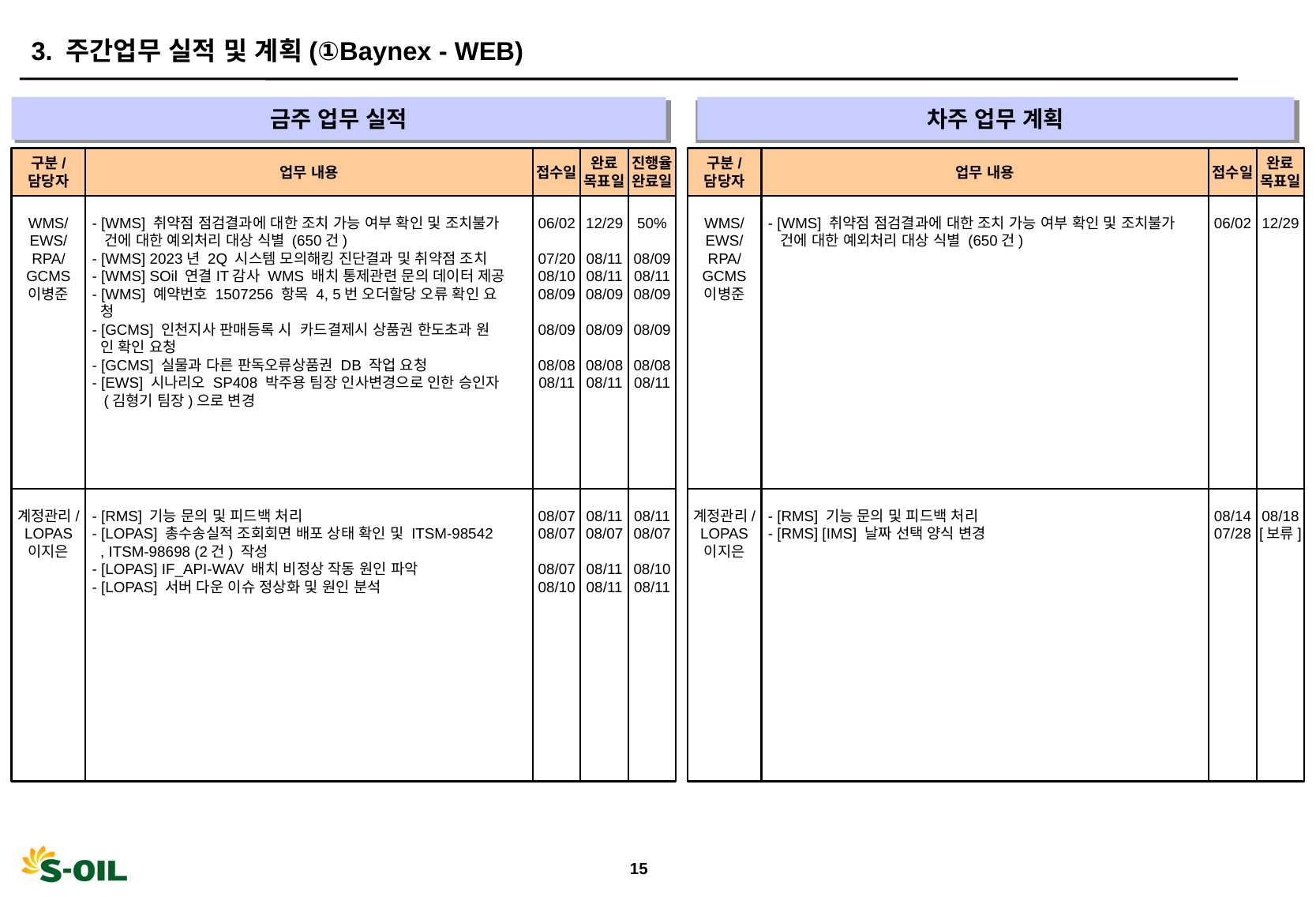

3. 주간업무 실적 및 계획(①Baynex - WEB)
금주 업무 실적
차주 업무 계획
" "
" "
구분/
담당자
업무 내용
접수일
완료
목표일
진행율
완료일
구분/
담당자
업무 내용
접수일
완료
목표일
WMS/
EWS/
RPA/
GCMS
이병준

- [WMS] 취약점 점검결과에 대한 조치 가능 여부 확인 및 조치불가
   건에 대한 예외처리 대상 식별 (650건)
- [WMS] 2023년 2Q 시스템 모의해킹 진단결과 및 취약점 조치
- [WMS] SOil 연결IT감사 WMS 배치 통제관련 문의 데이터 제공
- [WMS] 예약번호 1507256 항목 4, 5번 오더할당 오류 확인 요
  청
- [GCMS] 인천지사 판매등록 시  카드결제시 상품권 한도초과 원
  인 확인 요청
- [GCMS] 실물과 다른 판독오류상품권 DB 작업 요청
- [EWS] 시나리오 SP408 박주용 팀장 인사변경으로 인한 승인자
  (김형기 팀장)으로 변경
06/02
07/20
08/10
08/09
08/09
08/08
08/11
12/29
08/11
08/11
08/09
08/09
08/08
08/11
50%
08/09
08/11
08/09
08/09
08/08
08/11
WMS/
EWS/
RPA/
GCMS
이병준

- [WMS] 취약점 점검결과에 대한 조치 가능 여부 확인 및 조치불가
   건에 대한 예외처리 대상 식별 (650건)
06/02
12/29
계정관리/
LOPAS
이지은

- [RMS] 기능 문의 및 피드백 처리
- [LOPAS] 총수송실적 조회회면 배포 상태 확인 및 ITSM-98542
  , ITSM-98698 (2건) 작성
- [LOPAS] IF_API-WAV 배치 비정상 작동 원인 파악
- [LOPAS] 서버 다운 이슈 정상화 및 원인 분석
08/07
08/07
08/07
08/10
08/11
08/07
08/11
08/11
08/11
08/07
08/10
08/11
계정관리/
LOPAS
이지은

- [RMS] 기능 문의 및 피드백 처리
- [RMS] [IMS] 날짜 선택 양식 변경
08/14
07/28
08/18
[보류]